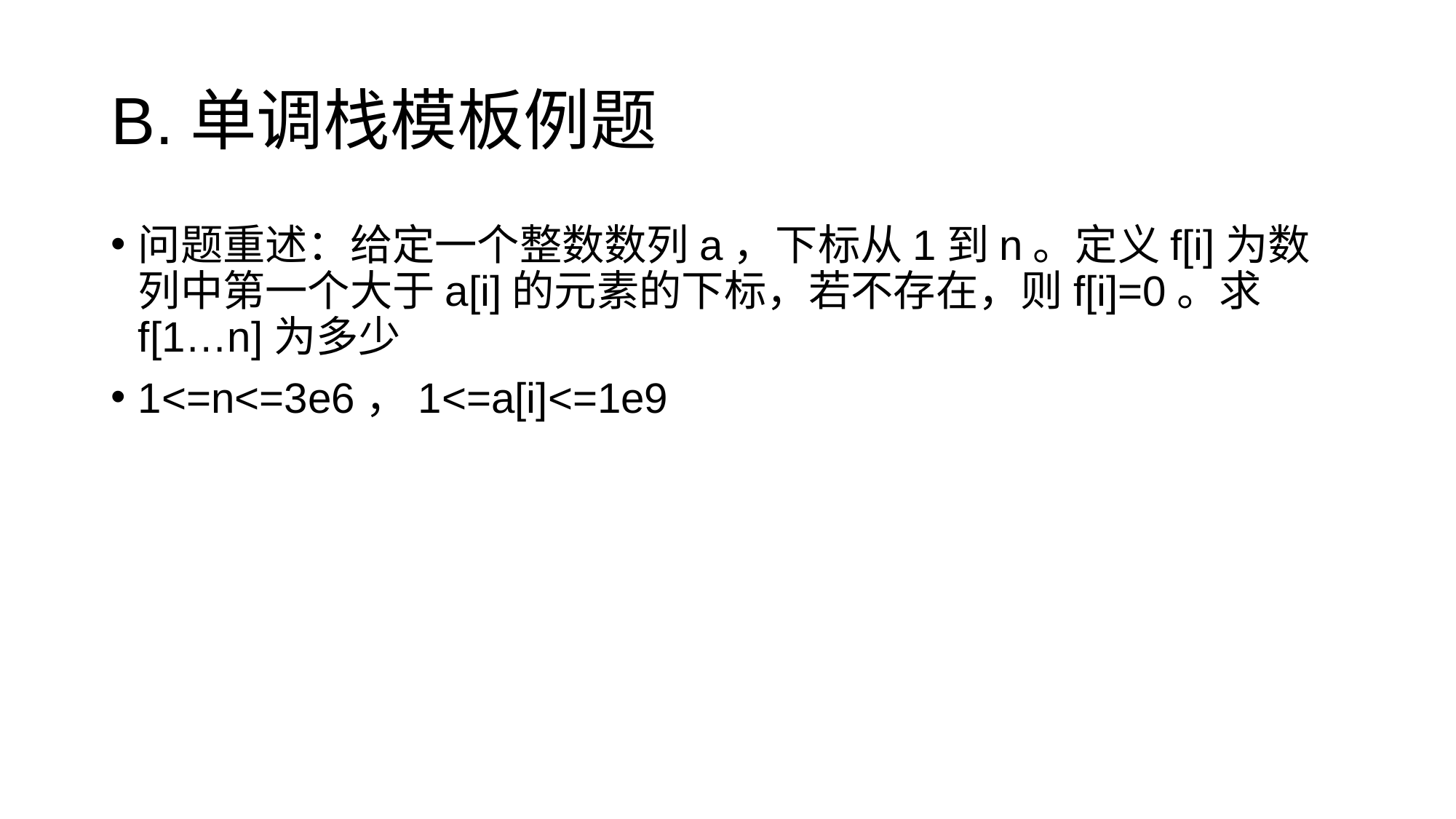

# B.单调栈模板例题
问题重述：给定一个整数数列a，下标从1到n。定义f[i]为数列中第一个大于a[i]的元素的下标，若不存在，则f[i]=0。求f[1…n]为多少
1<=n<=3e6，1<=a[i]<=1e9